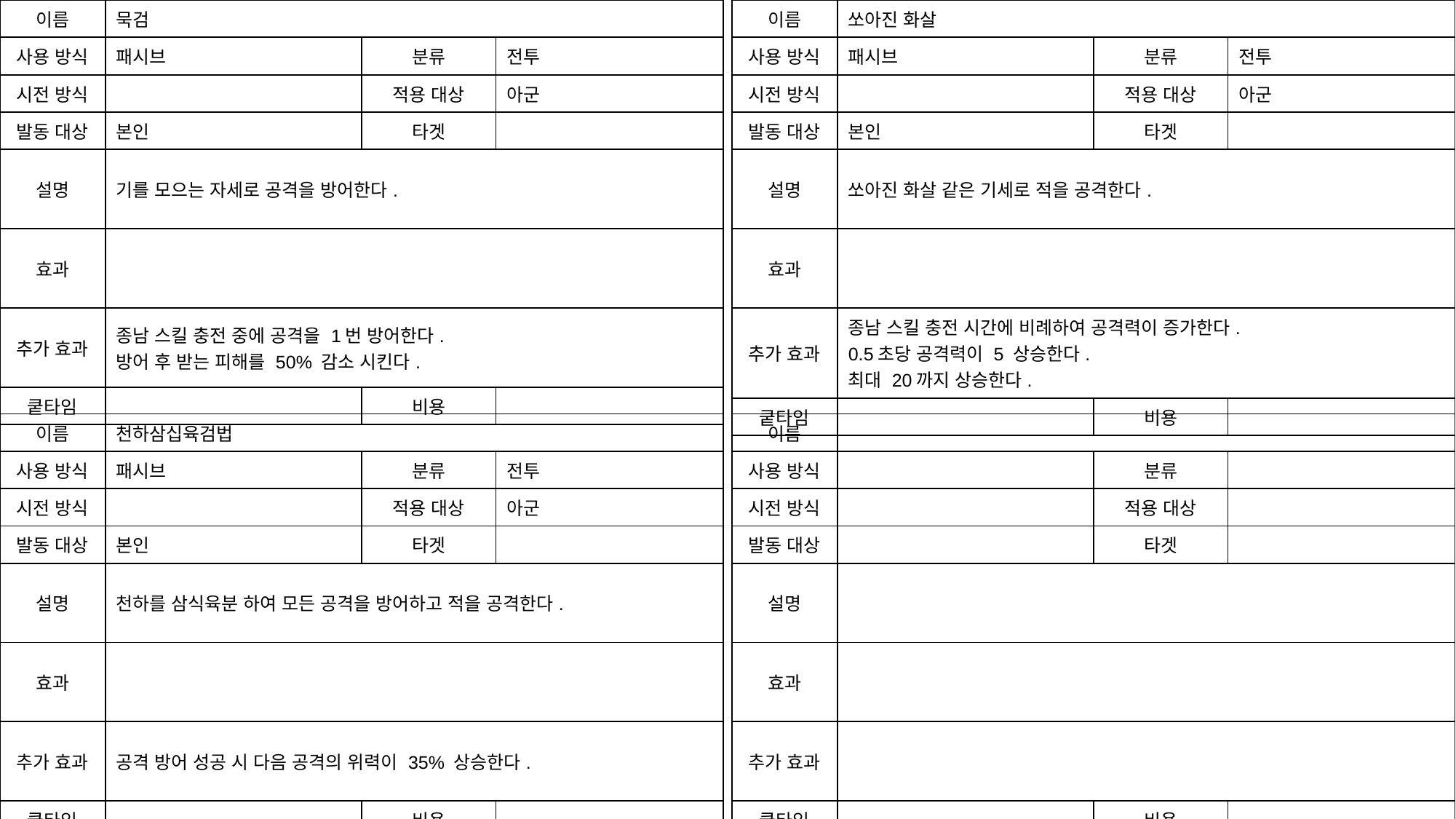

| 이름 | 묵검 |  |  |
| --- | --- | --- | --- |
| 사용 방식 | 패시브 | 분류 | 전투 |
| 시전 방식 |  | 적용 대상 | 아군 |
| 발동 대상 | 본인 | 타겟 |  |
| 설명 | 기를 모으는 자세로 공격을 방어한다. |  |  |
| 효과 |  |  |  |
| 추가 효과 | 종남 스킬 충전 중에 공격을 1번 방어한다. 방어 후 받는 피해를 50% 감소 시킨다. |  |  |
| 쿹타임 |  | 비용 |  |
| 이름 | 쏘아진 화살 |  |  |
| --- | --- | --- | --- |
| 사용 방식 | 패시브 | 분류 | 전투 |
| 시전 방식 |  | 적용 대상 | 아군 |
| 발동 대상 | 본인 | 타겟 |  |
| 설명 | 쏘아진 화살 같은 기세로 적을 공격한다. |  |  |
| 효과 |  |  |  |
| 추가 효과 | 종남 스킬 충전 시간에 비례하여 공격력이 증가한다. 0.5초당 공격력이 5 상승한다. 최대 20까지 상승한다. |  |  |
| 쿹타임 |  | 비용 |  |
| 이름 | 천하삼십육검법 |  |  |
| --- | --- | --- | --- |
| 사용 방식 | 패시브 | 분류 | 전투 |
| 시전 방식 |  | 적용 대상 | 아군 |
| 발동 대상 | 본인 | 타겟 |  |
| 설명 | 천하를 삼식육분 하여 모든 공격을 방어하고 적을 공격한다. |  |  |
| 효과 |  |  |  |
| 추가 효과 | 공격 방어 성공 시 다음 공격의 위력이 35% 상승한다. |  |  |
| 쿹타임 |  | 비용 |  |
| 이름 |  |  |  |
| --- | --- | --- | --- |
| 사용 방식 |  | 분류 |  |
| 시전 방식 |  | 적용 대상 |  |
| 발동 대상 |  | 타겟 |  |
| 설명 |  |  |  |
| 효과 |  |  |  |
| 추가 효과 |  |  |  |
| 쿹타임 |  | 비용 |  |